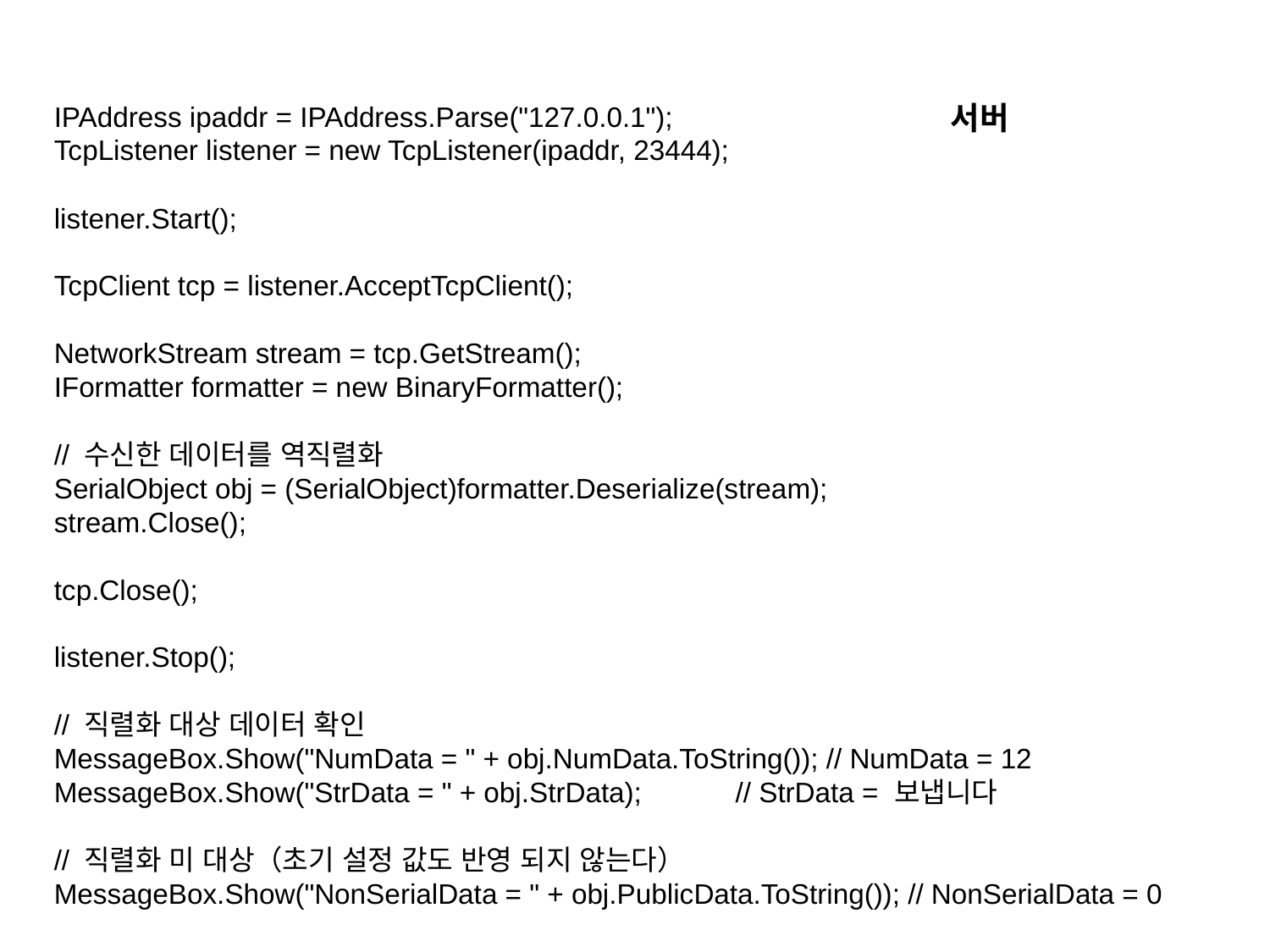

서버
IPAddress ipaddr = IPAddress.Parse("127.0.0.1");
TcpListener listener = new TcpListener(ipaddr, 23444);

listener.Start();

TcpClient tcp = listener.AcceptTcpClient();

NetworkStream stream = tcp.GetStream();
IFormatter formatter = new BinaryFormatter();

// 수신한 데이터를 역직렬화
SerialObject obj = (SerialObject)formatter.Deserialize(stream);
stream.Close();

tcp.Close();

listener.Stop();

// 직렬화 대상 데이터 확인
MessageBox.Show("NumData = " + obj.NumData.ToString()); // NumData = 12
MessageBox.Show("StrData = " + obj.StrData);            // StrData = 보냅니다

// 직렬화 미 대상（초기 설정 값도 반영 되지 않는다）
MessageBox.Show("NonSerialData = " + obj.PublicData.ToString()); // NonSerialData = 0